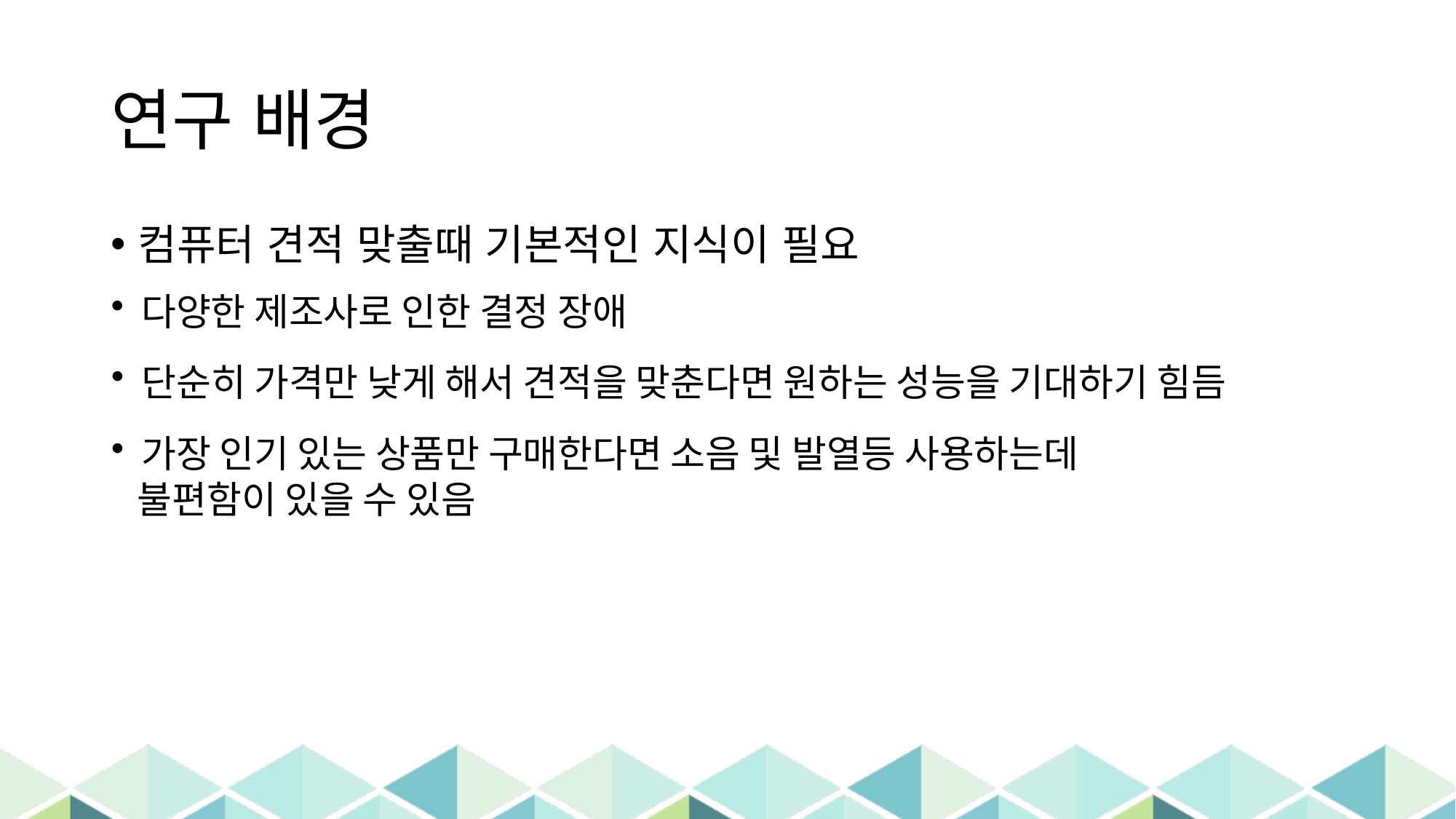

# 연구 배경
컴퓨터 견적 맞출때 기본적인 지식이 필요
다양한 제조사로 인한 결정 장애
단순히 가격만 낮게 해서 견적을 맞춘다면 원하는 성능을 기대하기 힘듬
가장 인기 있는 상품만 구매한다면 소음 및 발열등 사용하는데
  불편함이 있을 수 있음